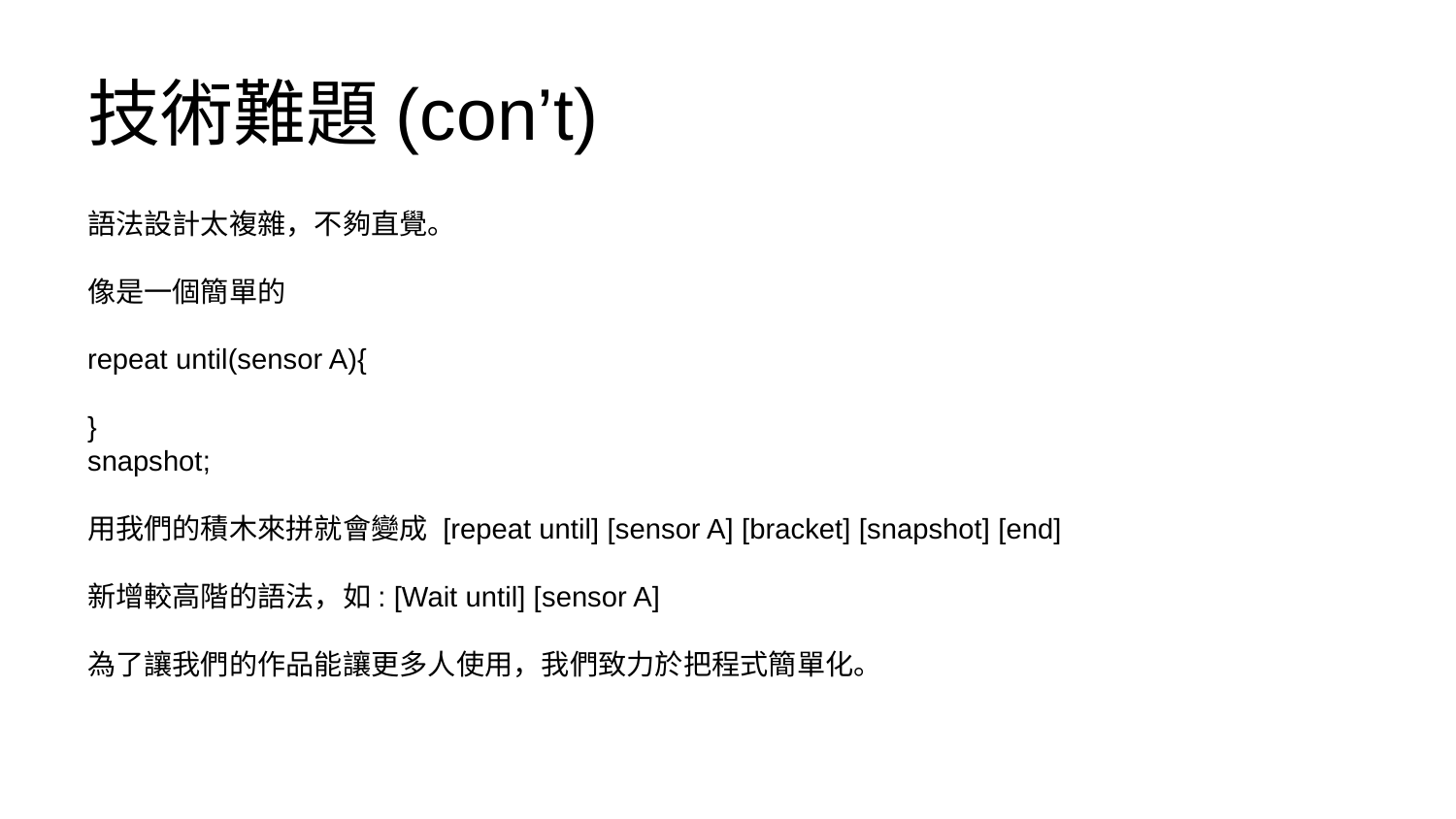

# 技術難題(con’t)
語法設計太複雜，不夠直覺。

像是一個簡單的

repeat until(sensor A){

}
snapshot;

用我們的積木來拼就會變成 [repeat until] [sensor A] [bracket] [snapshot] [end]

新增較高階的語法，如: [Wait until] [sensor A]

為了讓我們的作品能讓更多人使用，我們致力於把程式簡單化。